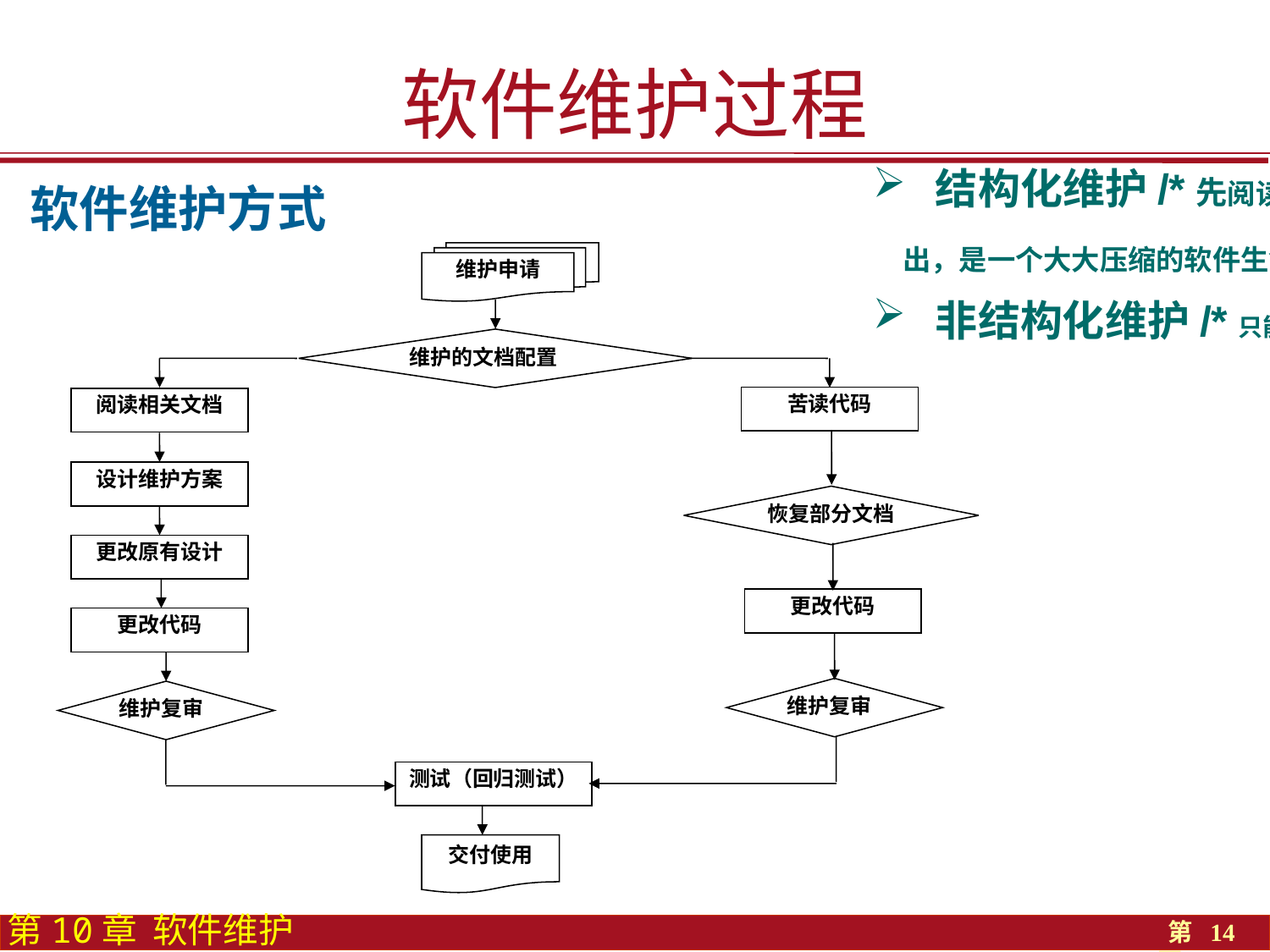

软件维护过程
  结构化维护/*先阅读相关的文档，给出一个维护的方案（这个方案的给出，是一个大大压缩的软件生命周期）*/
  非结构化维护/*只能阅读代码，通过写注释，从而恢复文档*/
软件维护方式
维护申请

维护的文档配置

苦读代码
阅读相关文档

设计维护方案
恢复部分文档

更改原有设计

更改代码
更改代码

维护复审
维护复审

测试（回归测试）

交付使用